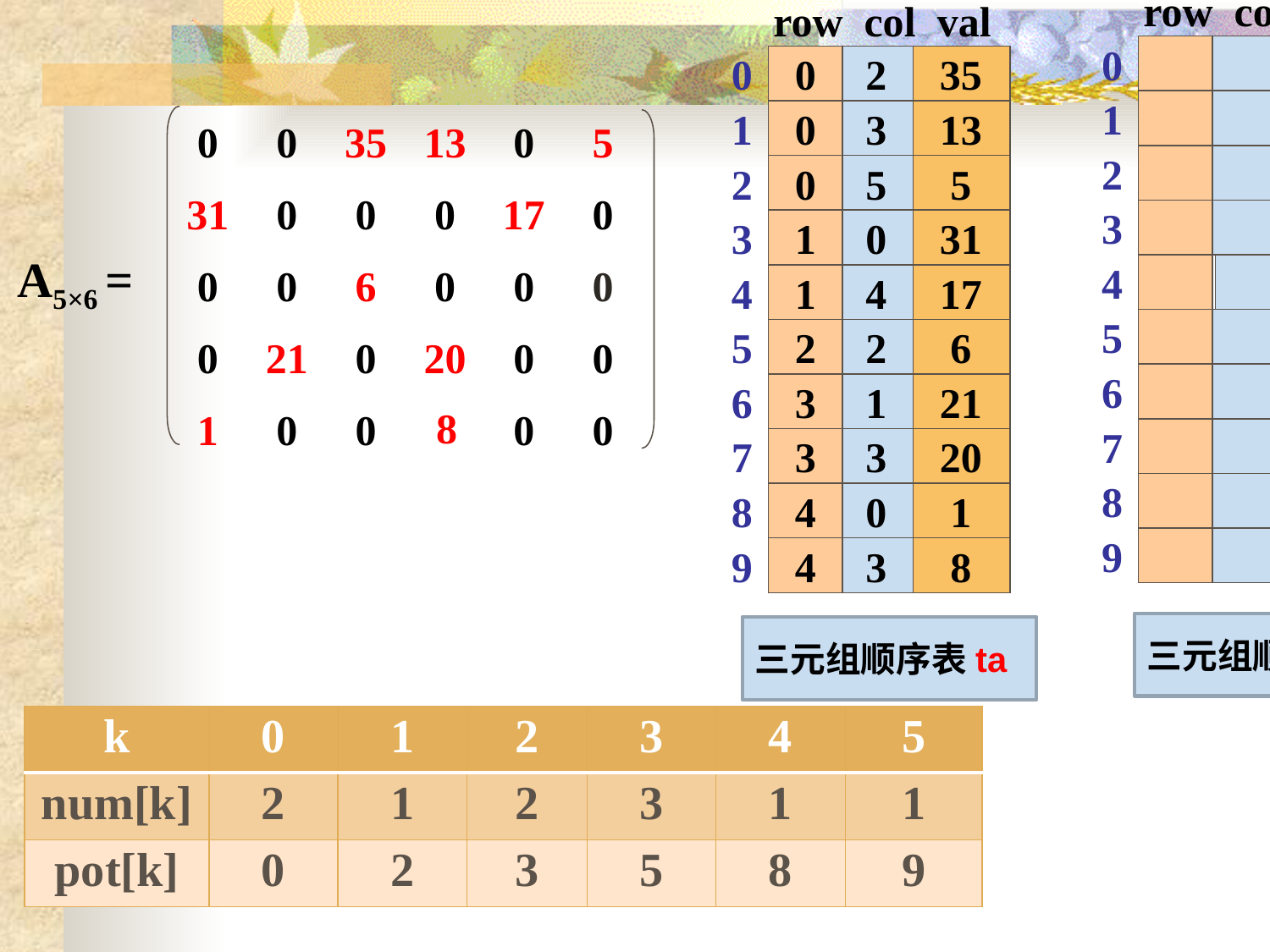

row  col  val
0

1

2

3

4

5

6

7

8

9

row  col  val
0
0
2
35
1
0
3
13
2
0
5
5
3
1
0
31
4
1
4
17
5
2
2
6
6
3
1
21
7
3
3
20
8
4
0
1
9
4
3
8

0
0
35
13
0
5

31
0
0
0
17
0
A5×6 =
0
0
6
0
0
0
0
21
0
20
0
0
8
1
0
0
0
0
三元组顺序表tb
三元组顺序表ta
| k | 0 | 1 | 2 | 3 | 4 | 5 |
| --- | --- | --- | --- | --- | --- | --- |
| num[k] | 2 | 1 | 2 | 3 | 1 | 1 |
| pot[k] | 0 | 2 | 3 | 5 | 8 | 9 |